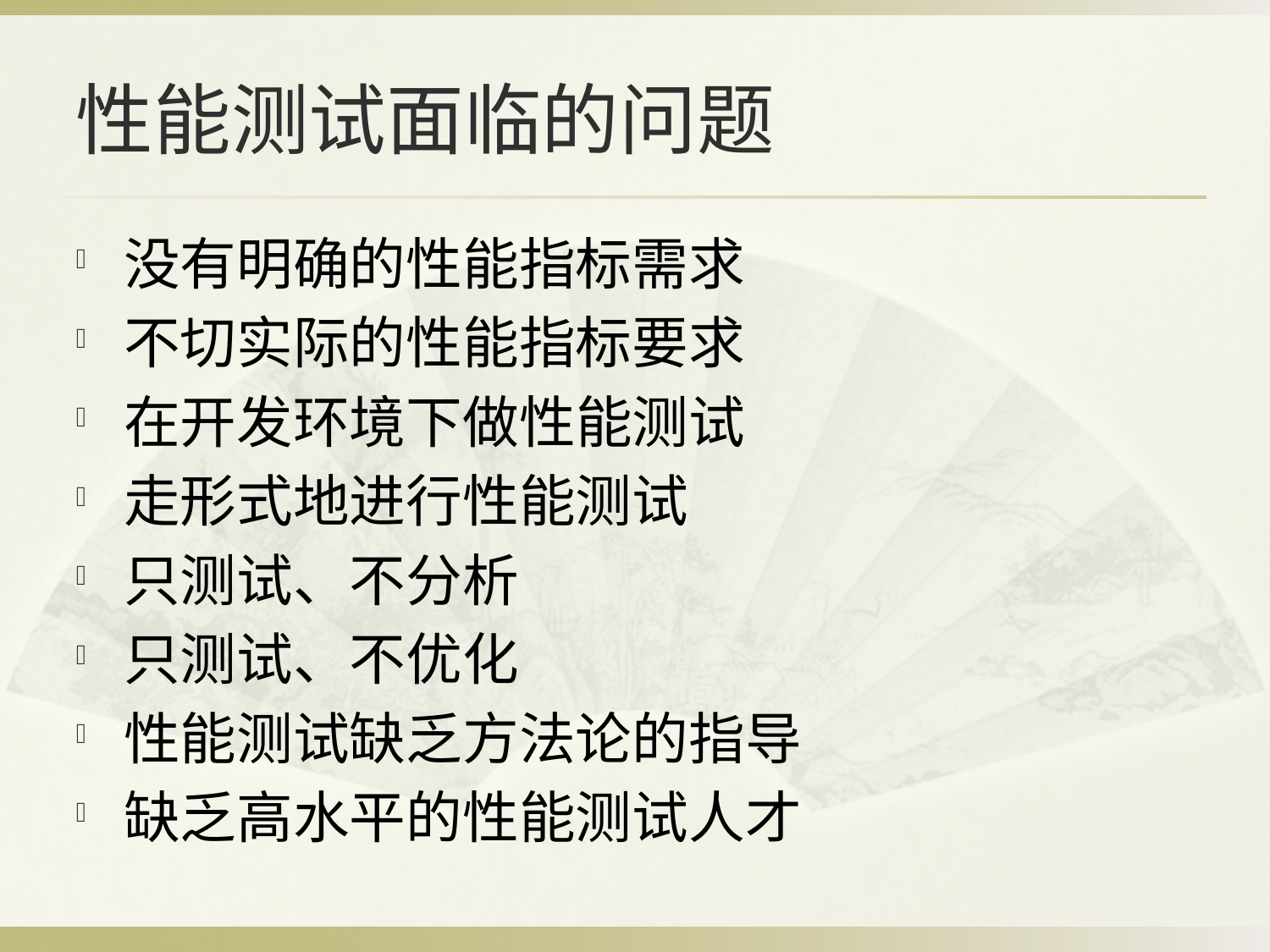

# 性能测试面临的问题
没有明确的性能指标需求
不切实际的性能指标要求
在开发环境下做性能测试
走形式地进行性能测试
只测试、不分析
只测试、不优化
性能测试缺乏方法论的指导
缺乏高水平的性能测试人才